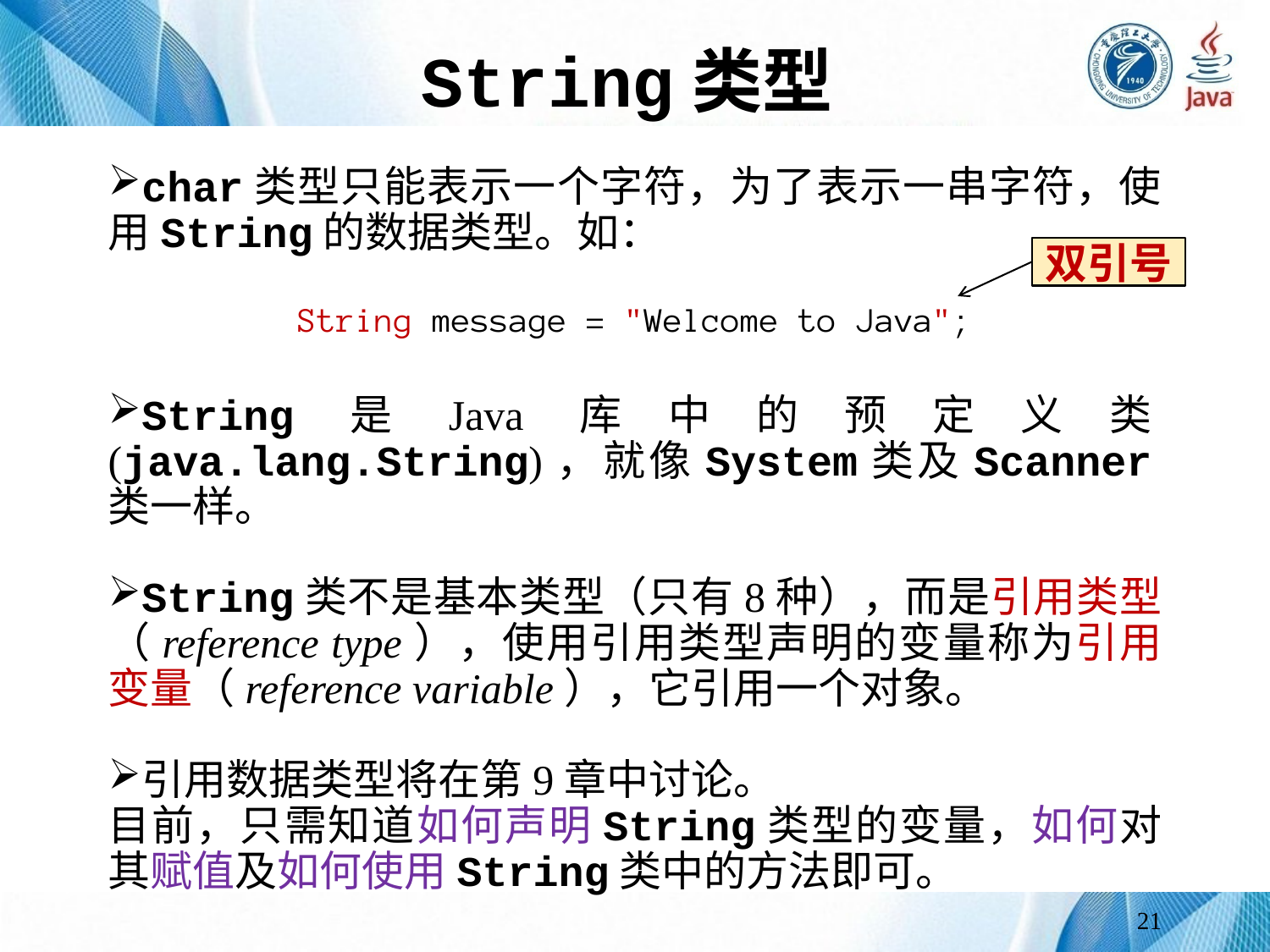

# String类型
char类型只能表示一个字符，为了表示一串字符，使用String的数据类型。如：

String message = "Welcome to Java";

String是Java库中的预定义类(java.lang.String)，就像System类及Scanner类一样。

String类不是基本类型（只有8种），而是引用类型（reference type），使用引用类型声明的变量称为引用变量（reference variable），它引用一个对象。

引用数据类型将在第9章中讨论。
目前，只需知道如何声明String类型的变量，如何对其赋值及如何使用String类中的方法即可。
双引号
21